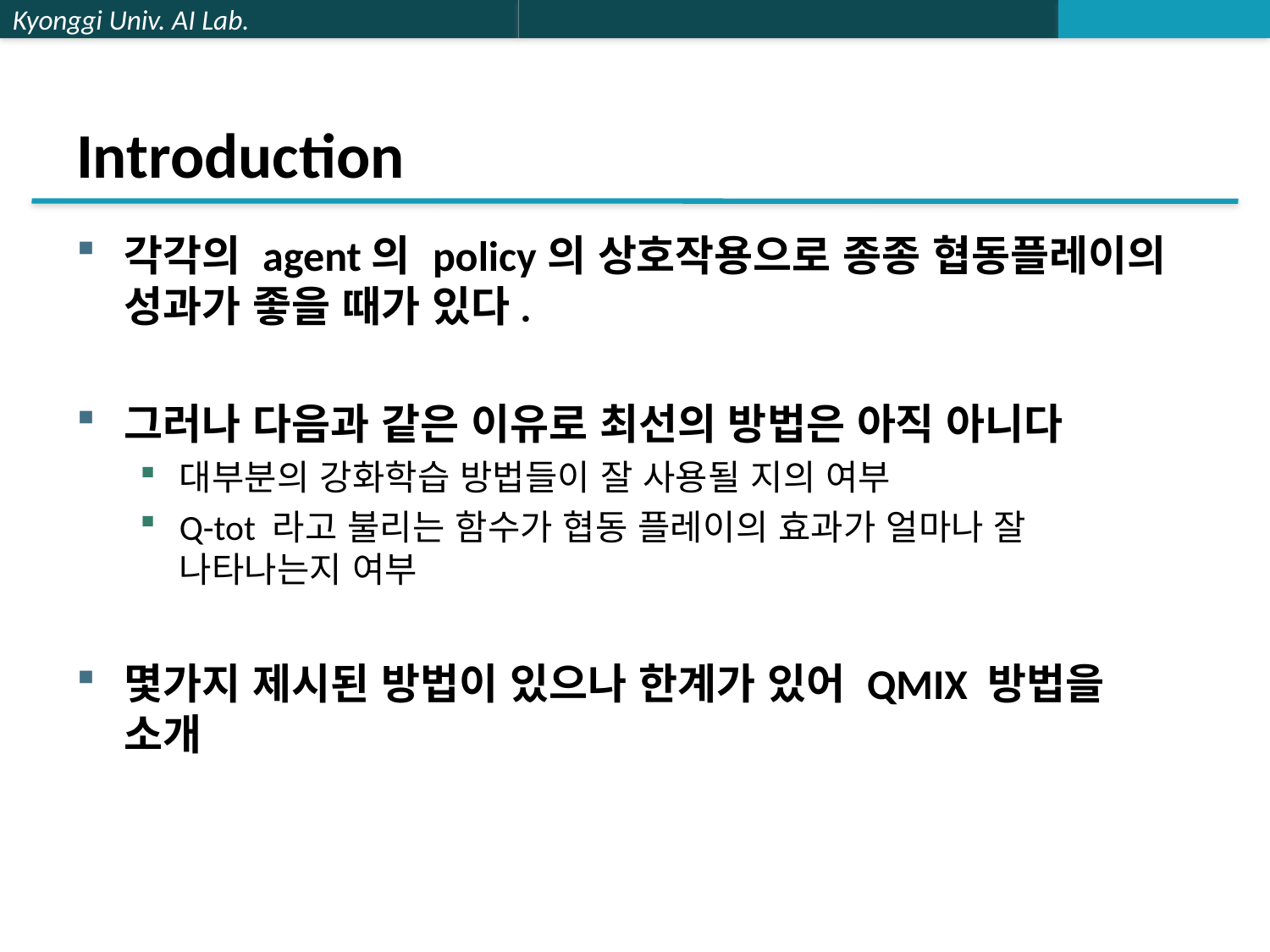

# Introduction
각각의 agent의 policy의 상호작용으로 종종 협동플레이의 성과가 좋을 때가 있다.

그러나 다음과 같은 이유로 최선의 방법은 아직 아니다
대부분의 강화학습 방법들이 잘 사용될 지의 여부
Q-tot 라고 불리는 함수가 협동 플레이의 효과가 얼마나 잘 나타나는지 여부

몇가지 제시된 방법이 있으나 한계가 있어 QMIX 방법을    소개